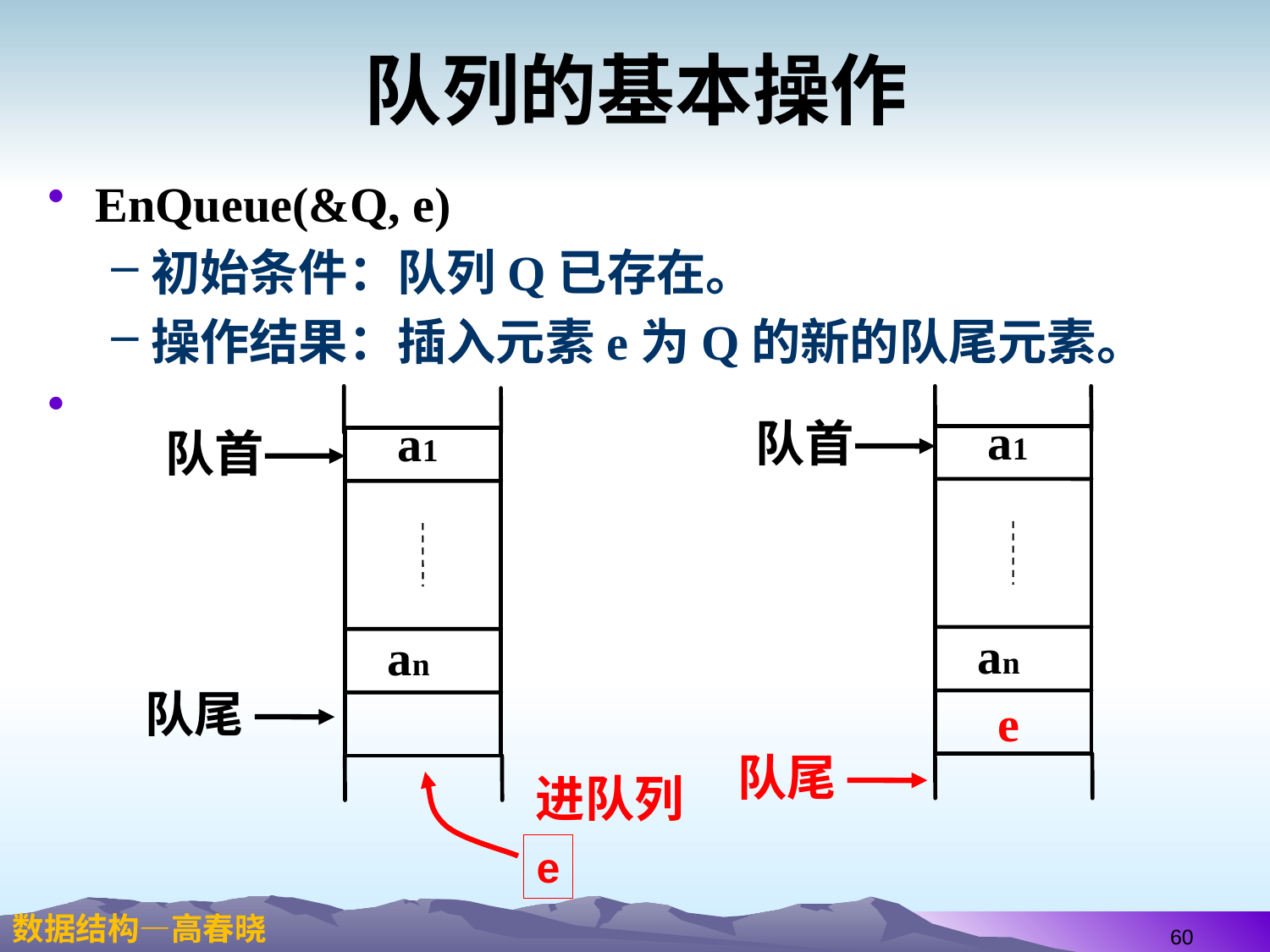

# 队列的基本操作
EnQueue(&Q, e)
初始条件：队列Q已存在。
操作结果：插入元素e为Q的新的队尾元素。

a1

an

队首

e
队尾

a1

an

队首

队尾

进队列

e
60